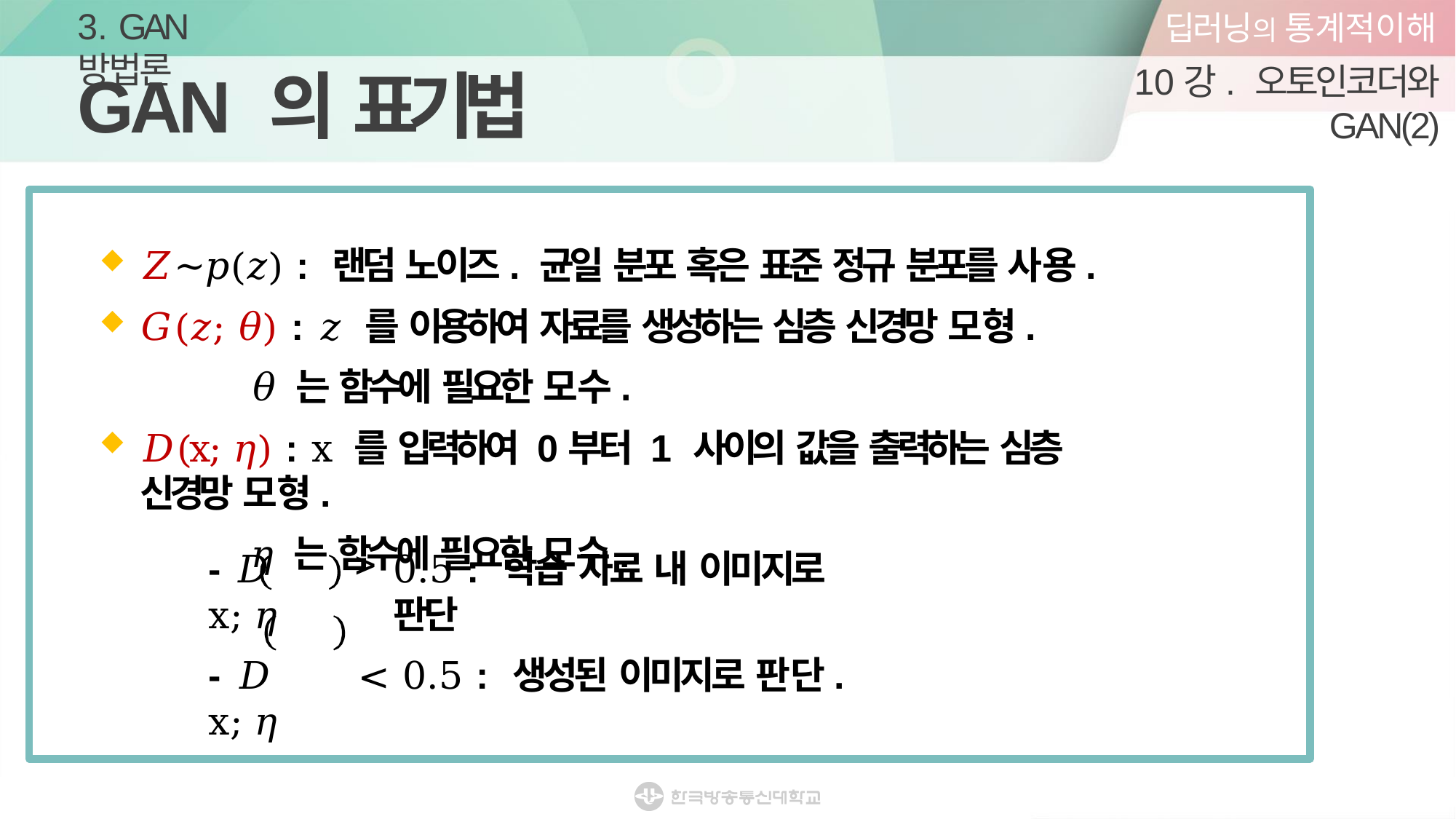

딥러닝의 통계적이해
10강. 오토인코더와 GAN(2)
3. GAN 방법론
# GAN 의 표기법

𝑍~𝑝(𝑧) : 랜덤 노이즈. 균일 분포 혹은 표준 정규 분포를 사용.
𝐺(𝑧; 𝜃) : 𝑧 를 이용하여 자료를 생성하는 심층 신경망 모형.
𝜃 는 함수에 필요한 모수.
𝐷(x; 𝜂) : x 를 입력하여 0부터 1 사이의 값을 출력하는 심층 신경망 모형.
𝜂 는 함수에 필요한 모수.
- 𝐷	x; 𝜂
- 𝐷	x; 𝜂
0.5 : 학습 자료 내 이미지로 판단
< 0.5 : 생성된 이미지로 판단.